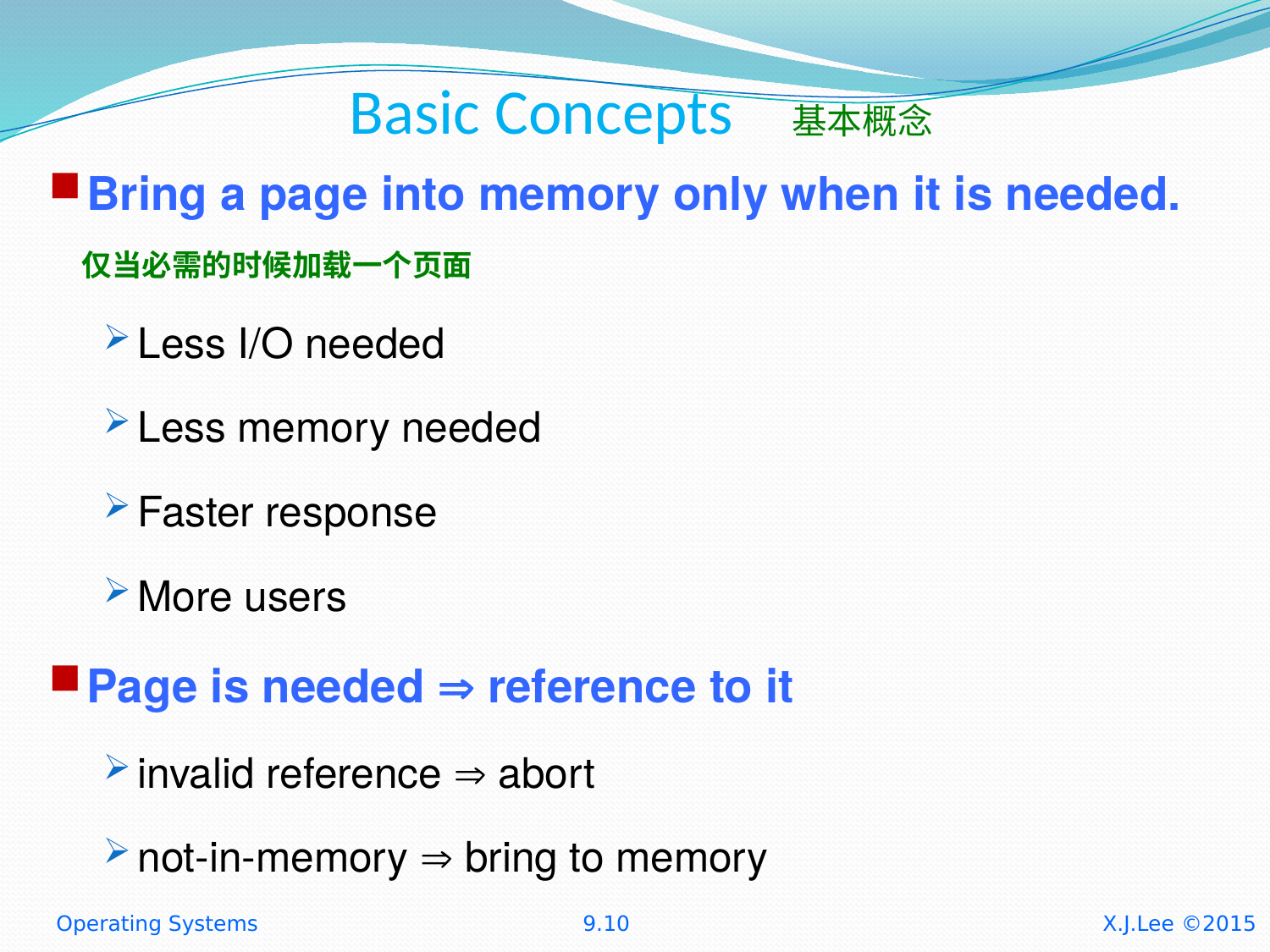

# Basic Concepts   基本概念
Bring a page into memory only when it is needed.
    仅当必需的时候加载一个页面
Less I/O needed
Less memory needed
Faster response
More users
Page is needed ⇒ reference to it
invalid reference ⇒ abort
not-in-memory ⇒ bring to memory
Operating Systems
9.10
X.J.Lee ©2015